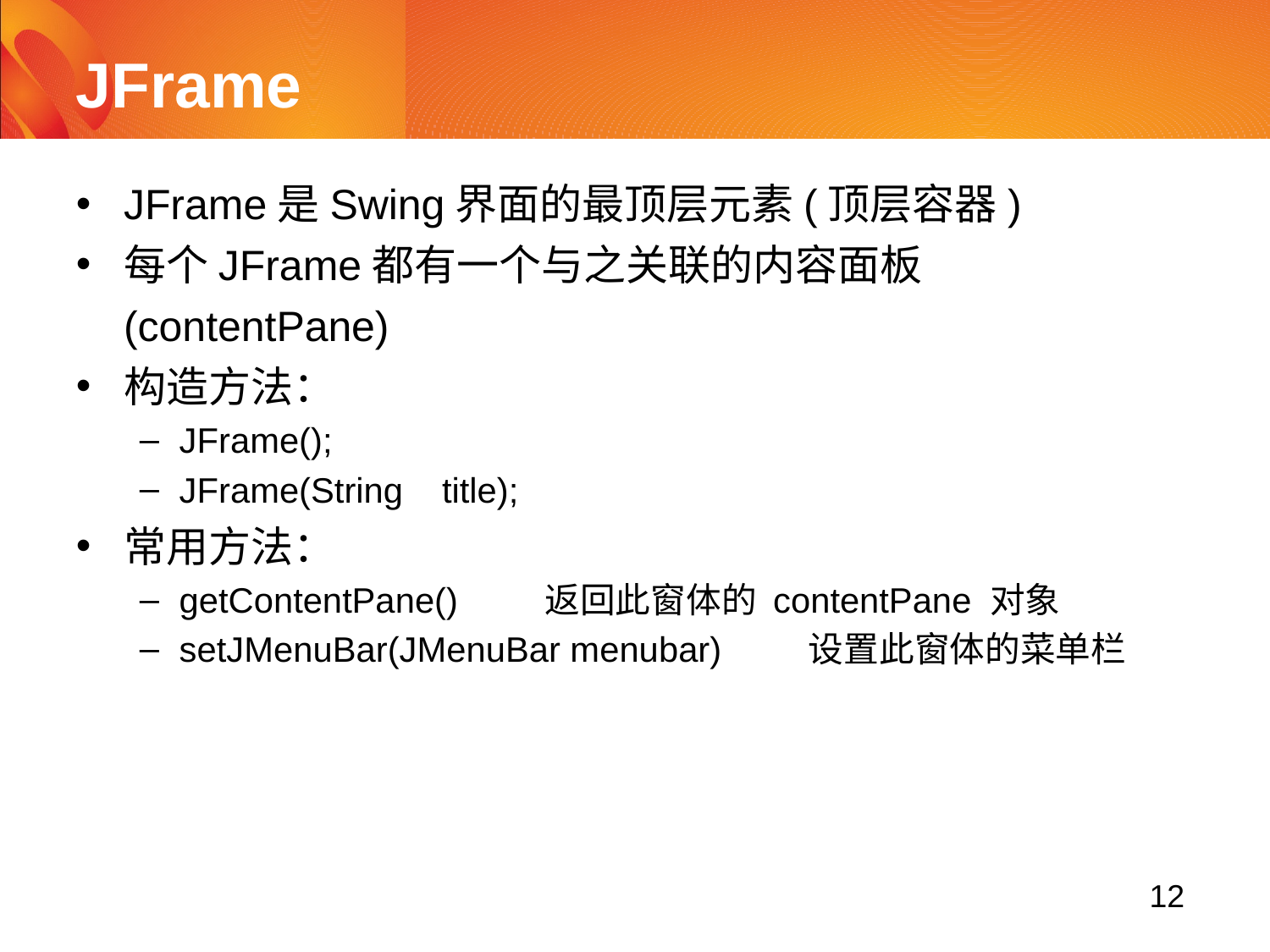

# JFrame
JFrame是Swing界面的最顶层元素(顶层容器)
每个JFrame都有一个与之关联的内容面板(contentPane)
构造方法：
JFrame();
JFrame(String    title);
常用方法：
getContentPane()        返回此窗体的 contentPane 对象
setJMenuBar(JMenuBar menubar)        设置此窗体的菜单栏